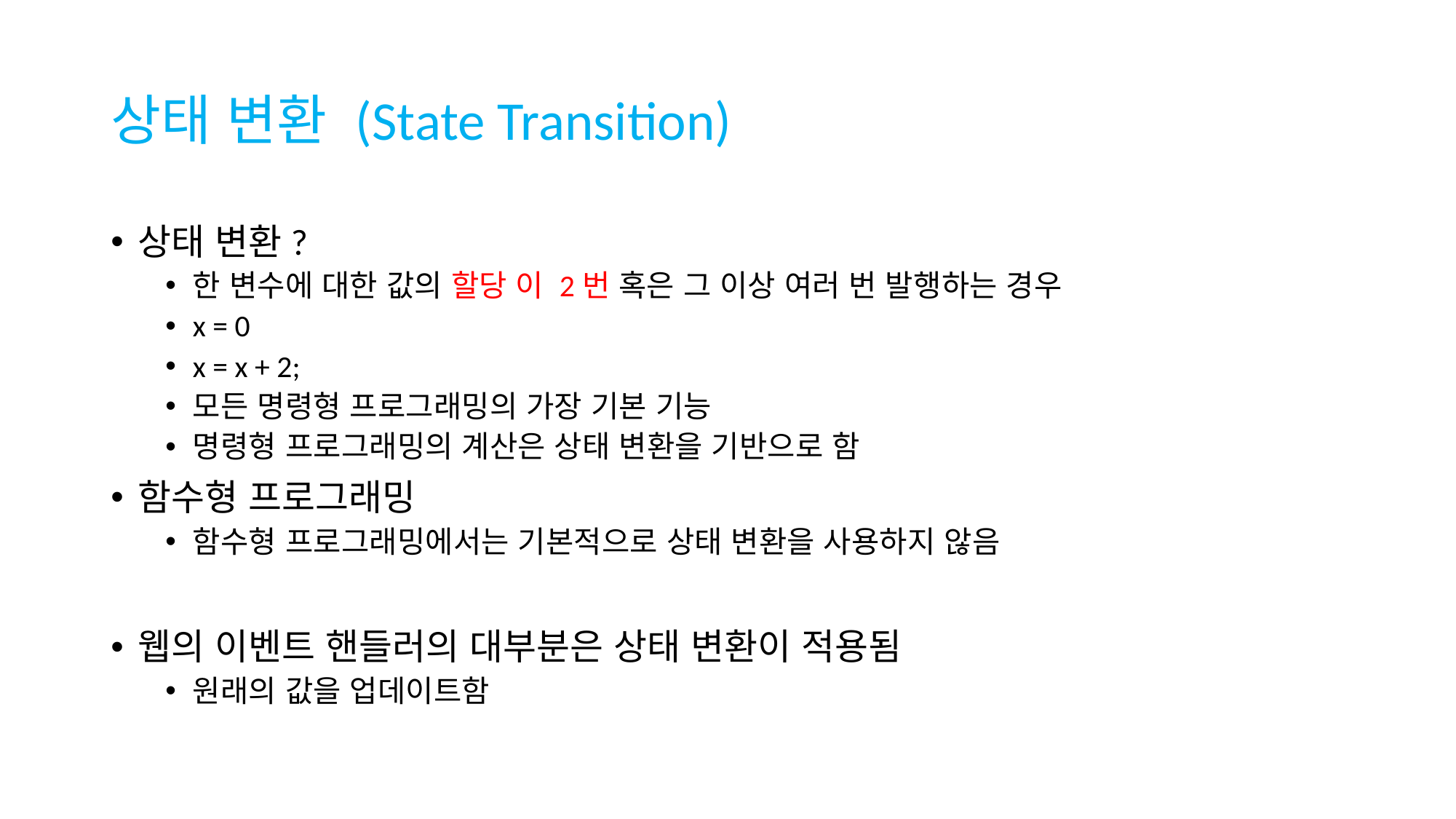

# 상태 변환 (State Transition)
상태 변환?
한 변수에 대한 값의 할당 이 2번 혹은 그 이상 여러 번 발행하는 경우
x = 0
x = x + 2;
모든 명령형 프로그래밍의 가장 기본 기능
명령형 프로그래밍의 계산은 상태 변환을 기반으로 함
함수형 프로그래밍
함수형 프로그래밍에서는 기본적으로 상태 변환을 사용하지 않음

웹의 이벤트 핸들러의 대부분은 상태 변환이 적용됨
원래의 값을 업데이트함